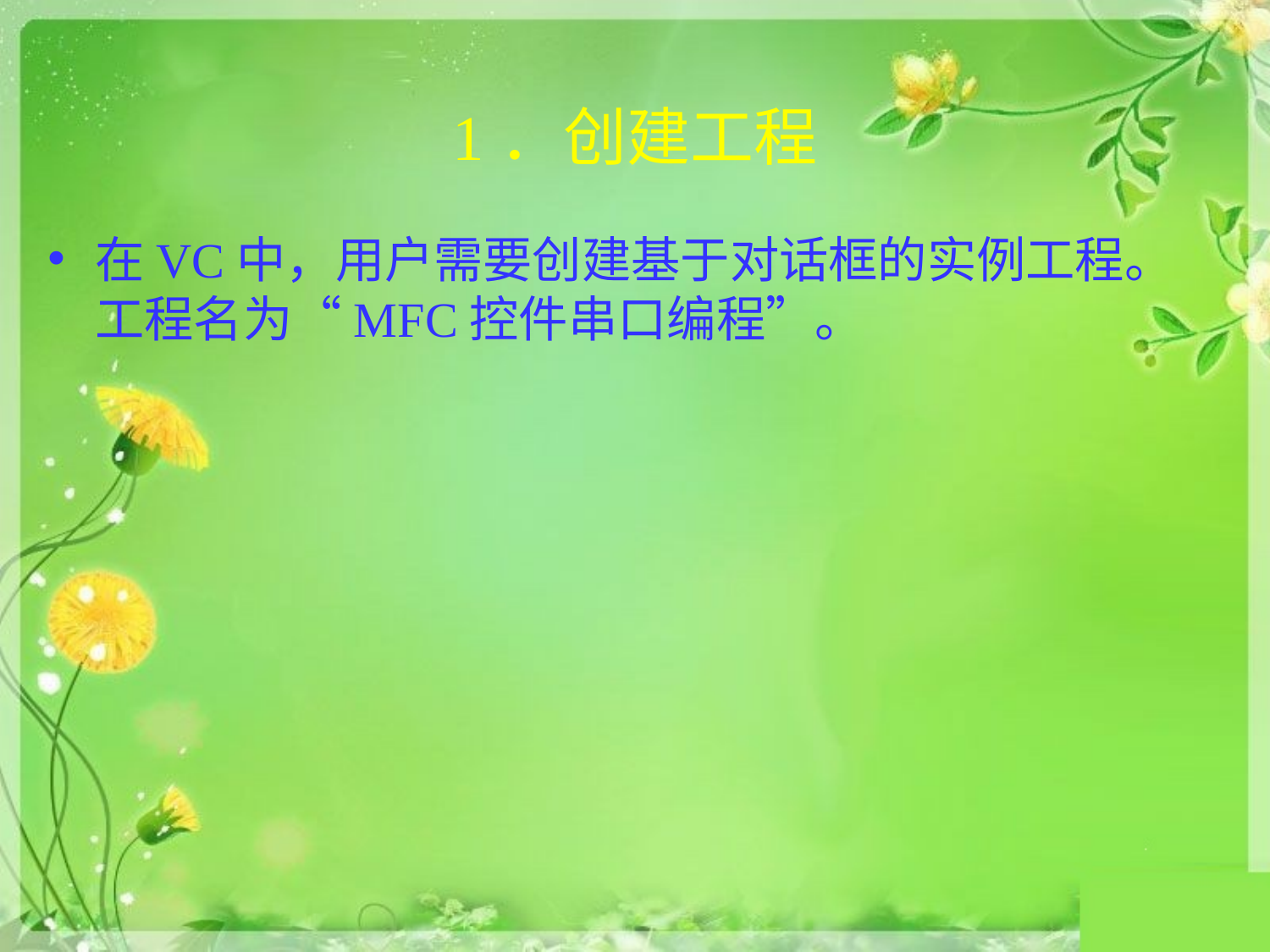

# 1．创建工程
在VC中，用户需要创建基于对话框的实例工程。工程名为“MFC控件串口编程”。